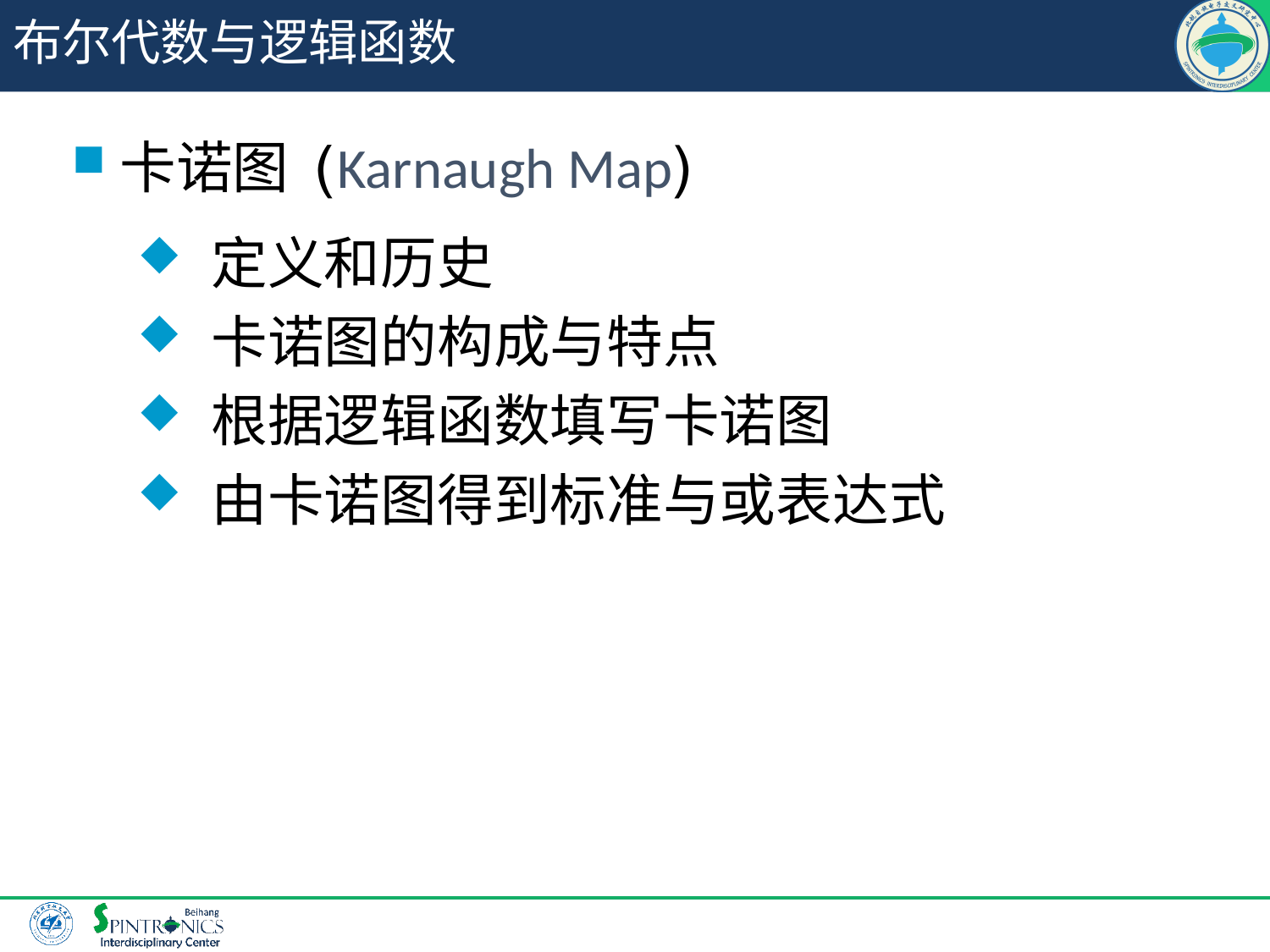

# 布尔代数与逻辑函数
卡诺图 (Karnaugh Map)
 定义和历史
 卡诺图的构成与特点
 根据逻辑函数填写卡诺图
 由卡诺图得到标准与或表达式
68